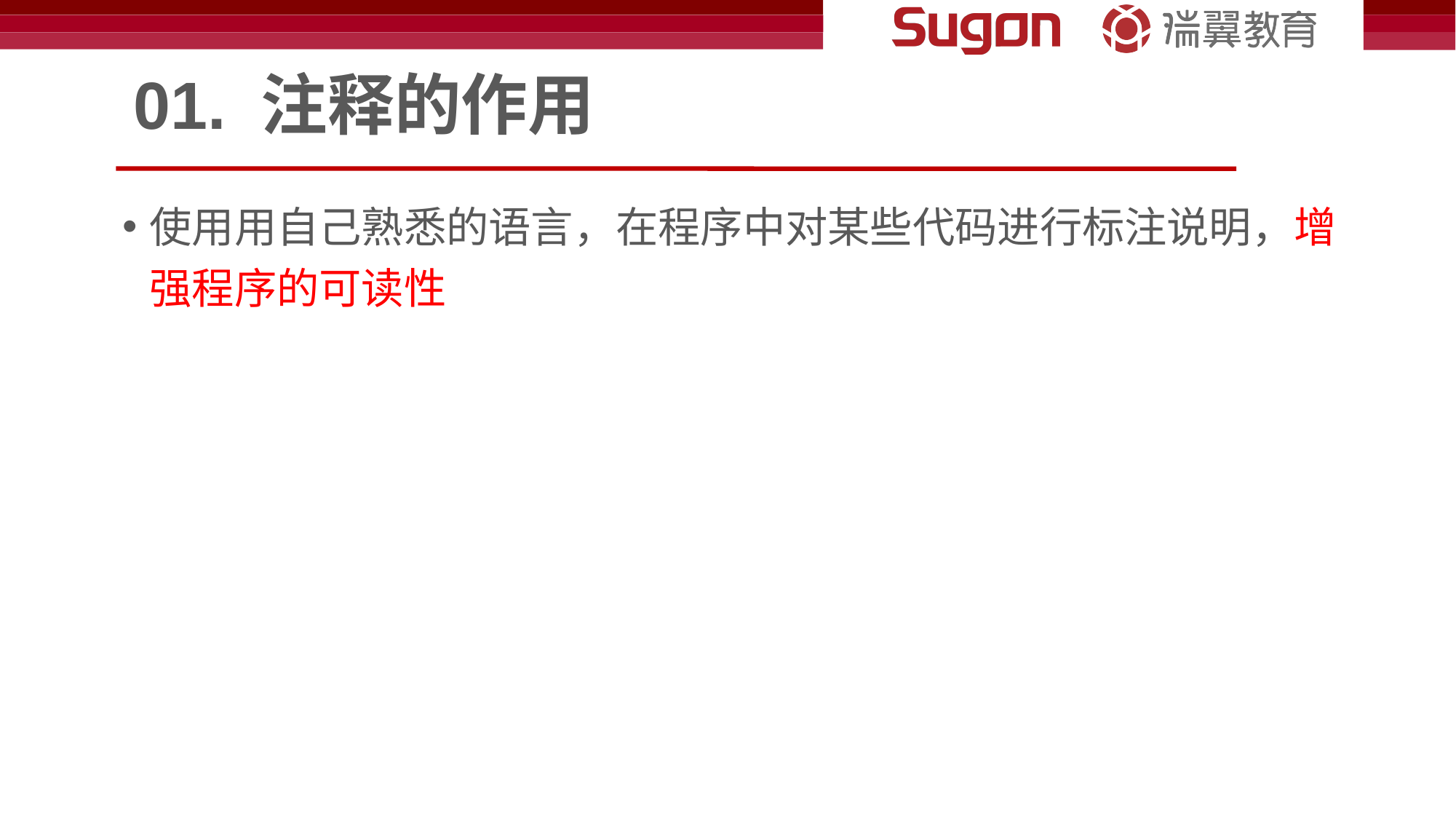

# 01. 注释的作用
使用用自己熟悉的语言，在程序中对某些代码进行标注说明，增强程序的可读性